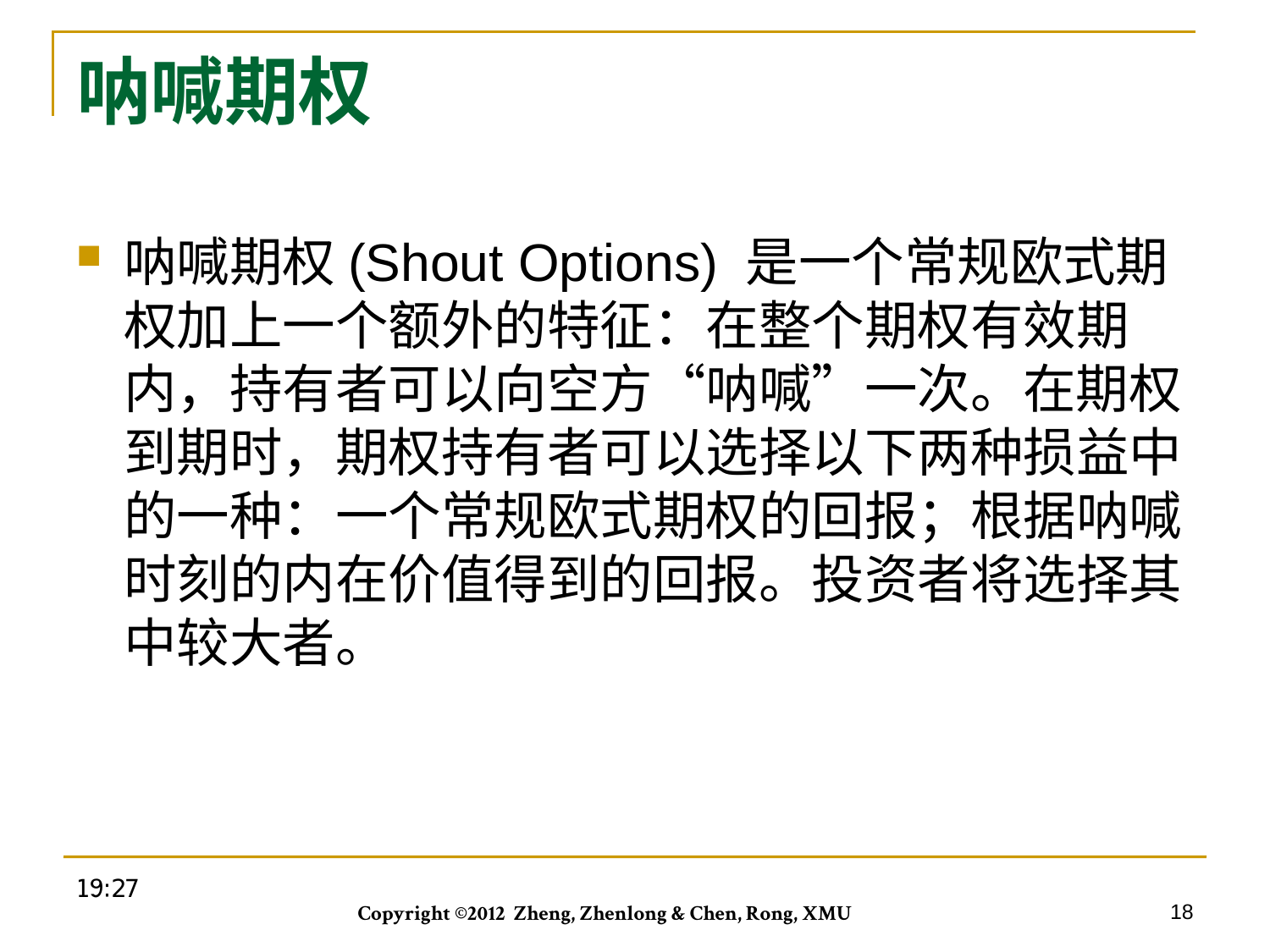

# 呐喊期权
呐喊期权(Shout Options) 是一个常规欧式期权加上一个额外的特征：在整个期权有效期内，持有者可以向空方“呐喊”一次。在期权到期时，期权持有者可以选择以下两种损益中的一种：一个常规欧式期权的回报；根据呐喊时刻的内在价值得到的回报。投资者将选择其中较大者。
19:27
18
Copyright ©2012  Zheng, Zhenlong & Chen, Rong, XMU